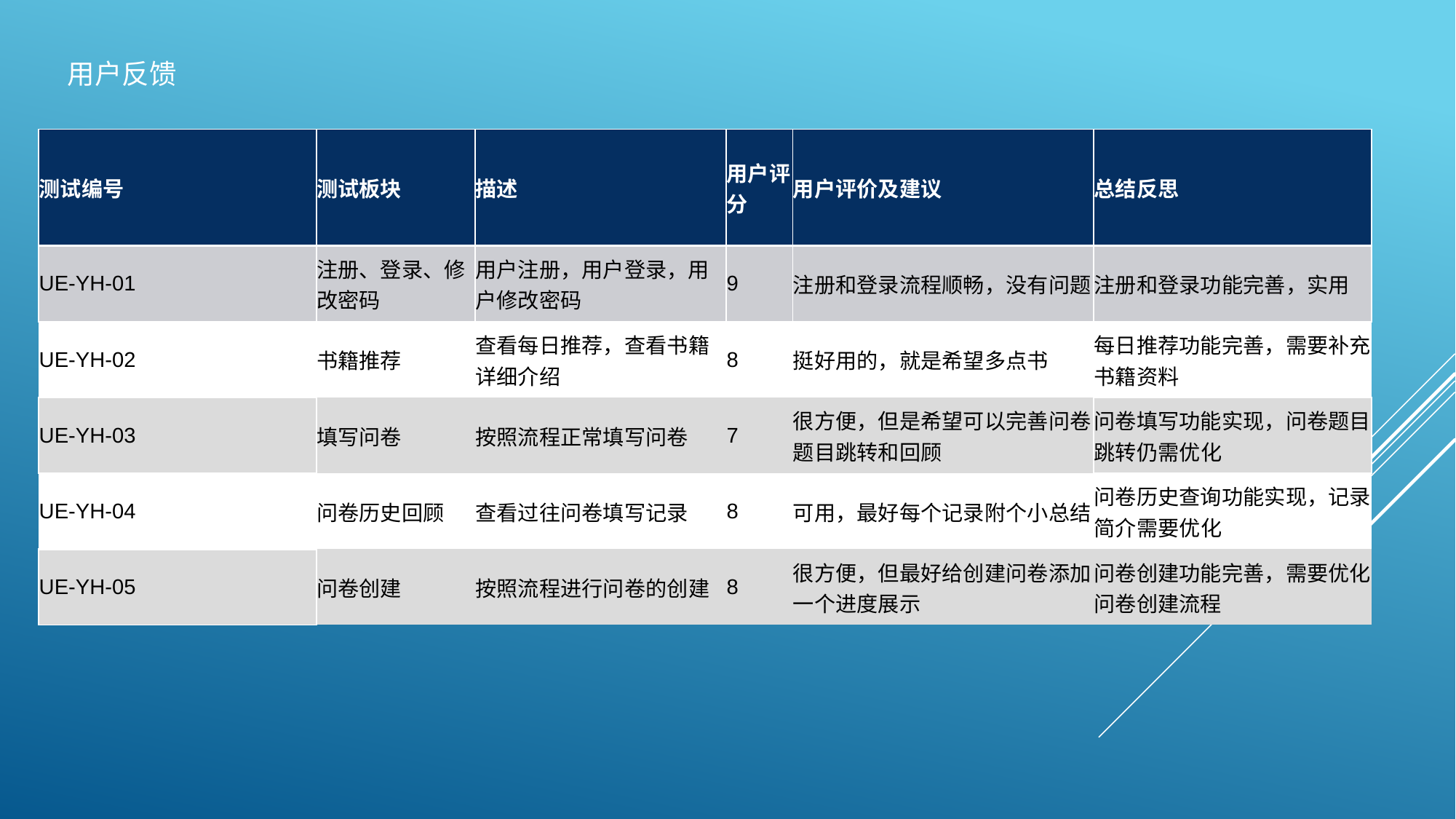

用户反馈
| 测试编号 | 测试板块 | 描述 | 用户评分 | 用户评价及建议 | 总结反思 |
| --- | --- | --- | --- | --- | --- |
| UE-YH-01 | 注册、登录、修改密码 | 用户注册，用户登录，用户修改密码 | 9 | 注册和登录流程顺畅，没有问题 | 注册和登录功能完善，实用 |
| UE-YH-02 | 书籍推荐 | 查看每日推荐，查看书籍详细介绍 | 8 | 挺好用的，就是希望多点书 | 每日推荐功能完善，需要补充书籍资料 |
| UE-YH-03 | 填写问卷 | 按照流程正常填写问卷 | 7 | 很方便，但是希望可以完善问卷题目跳转和回顾 | 问卷填写功能实现，问卷题目跳转仍需优化 |
| UE-YH-04 | 问卷历史回顾 | 查看过往问卷填写记录 | 8 | 可用，最好每个记录附个小总结 | 问卷历史查询功能实现，记录简介需要优化 |
| UE-YH-05 | 问卷创建 | 按照流程进行问卷的创建 | 8 | 很方便，但最好给创建问卷添加一个进度展示 | 问卷创建功能完善，需要优化问卷创建流程 |